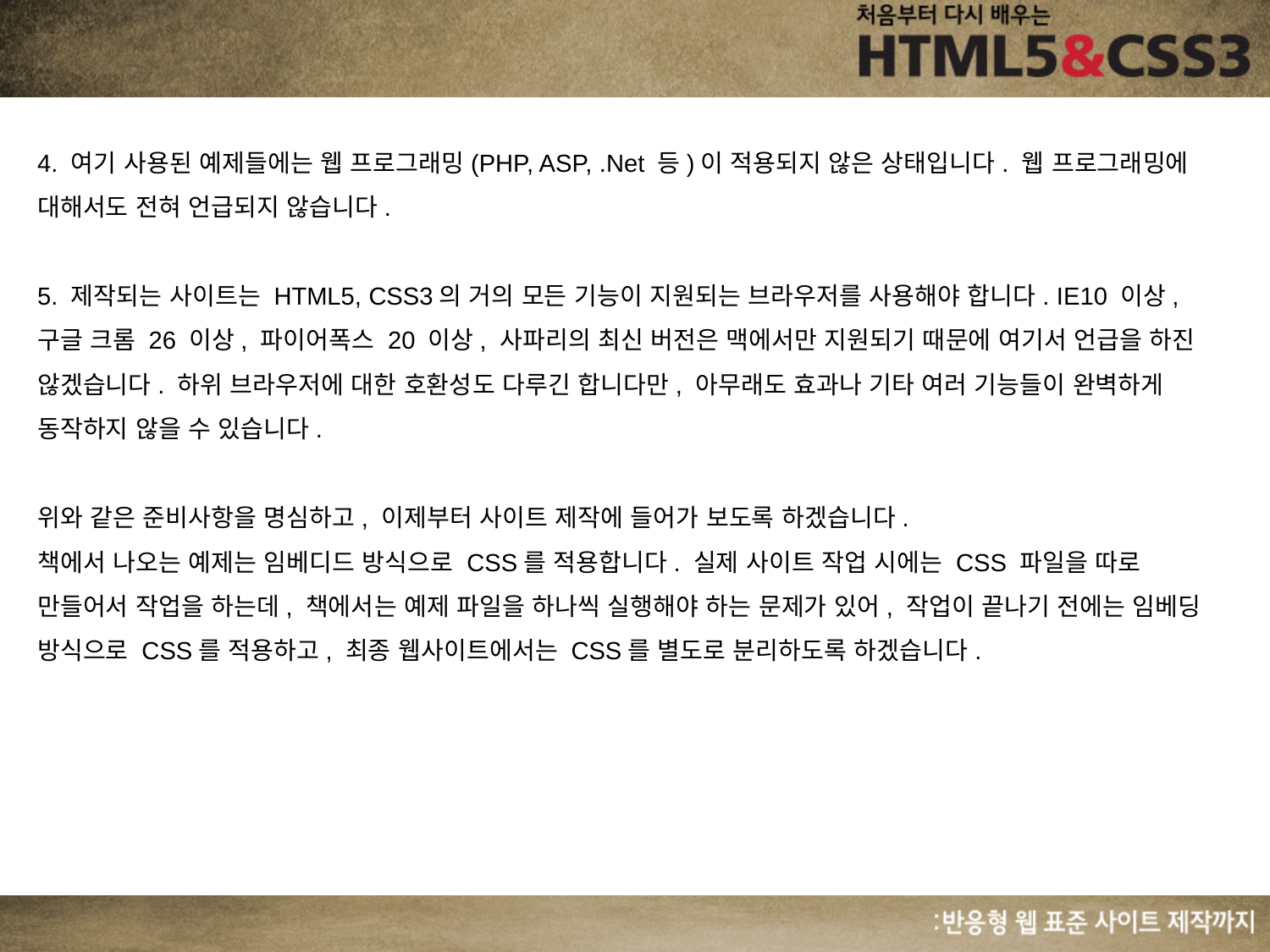

4. 여기 사용된 예제들에는 웹 프로그래밍(PHP, ASP, .Net 등)이 적용되지 않은 상태입니다. 웹 프로그래밍에 대해서도 전혀 언급되지 않습니다.

5. 제작되는 사이트는 HTML5, CSS3의 거의 모든 기능이 지원되는 브라우저를 사용해야 합니다. IE10 이상, 구글 크롬 26 이상, 파이어폭스 20 이상, 사파리의 최신 버전은 맥에서만 지원되기 때문에 여기서 언급을 하진 않겠습니다. 하위 브라우저에 대한 호환성도 다루긴 합니다만, 아무래도 효과나 기타 여러 기능들이 완벽하게 동작하지 않을 수 있습니다.

위와 같은 준비사항을 명심하고, 이제부터 사이트 제작에 들어가 보도록 하겠습니다.
책에서 나오는 예제는 임베디드 방식으로 CSS를 적용합니다. 실제 사이트 작업 시에는 CSS 파일을 따로 만들어서 작업을 하는데, 책에서는 예제 파일을 하나씩 실행해야 하는 문제가 있어, 작업이 끝나기 전에는 임베딩 방식으로 CSS를 적용하고, 최종 웹사이트에서는 CSS를 별도로 분리하도록 하겠습니다.